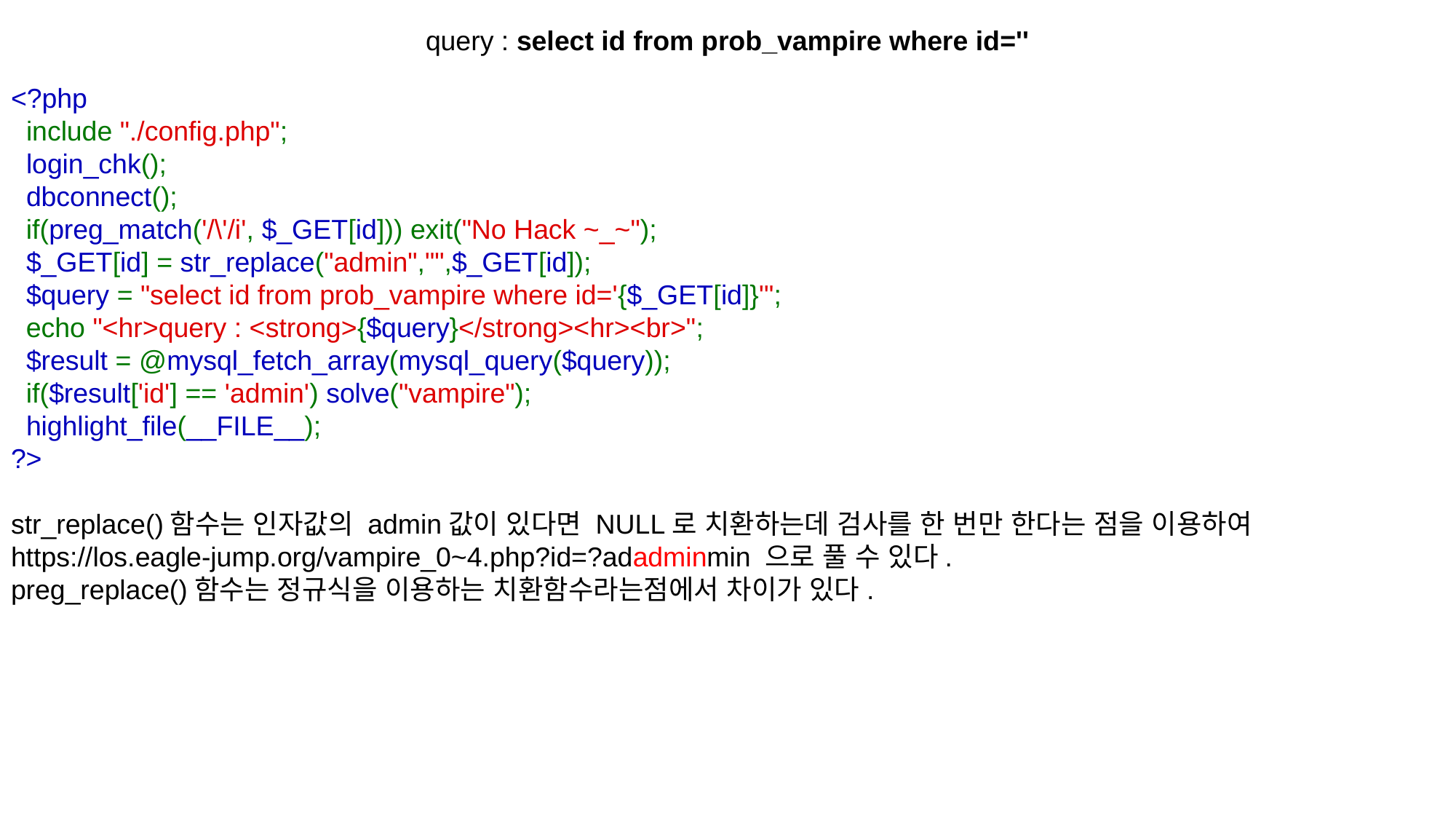

query : select id from prob_vampire where id=''
<?php 
  include "./config.php"; 
  login_chk(); 
  dbconnect(); 
  if(preg_match('/\'/i', $_GET[id])) exit("No Hack ~_~"); 
  $_GET[id] = str_replace("admin","",$_GET[id]); 
  $query = "select id from prob_vampire where id='{$_GET[id]}'"; 
  echo "<hr>query : <strong>{$query}</strong><hr><br>"; 
  $result = @mysql_fetch_array(mysql_query($query)); 
  if($result['id'] == 'admin') solve("vampire"); 
  highlight_file(__FILE__); 
?>

str_replace()함수는 인자값의 admin값이 있다면 NULL로 치환하는데 검사를 한 번만 한다는 점을 이용하여
https://los.eagle-jump.org/vampire_0~4.php?id=?adadminmin 으로 풀 수 있다.
preg_replace()함수는 정규식을 이용하는 치환함수라는점에서 차이가 있다.